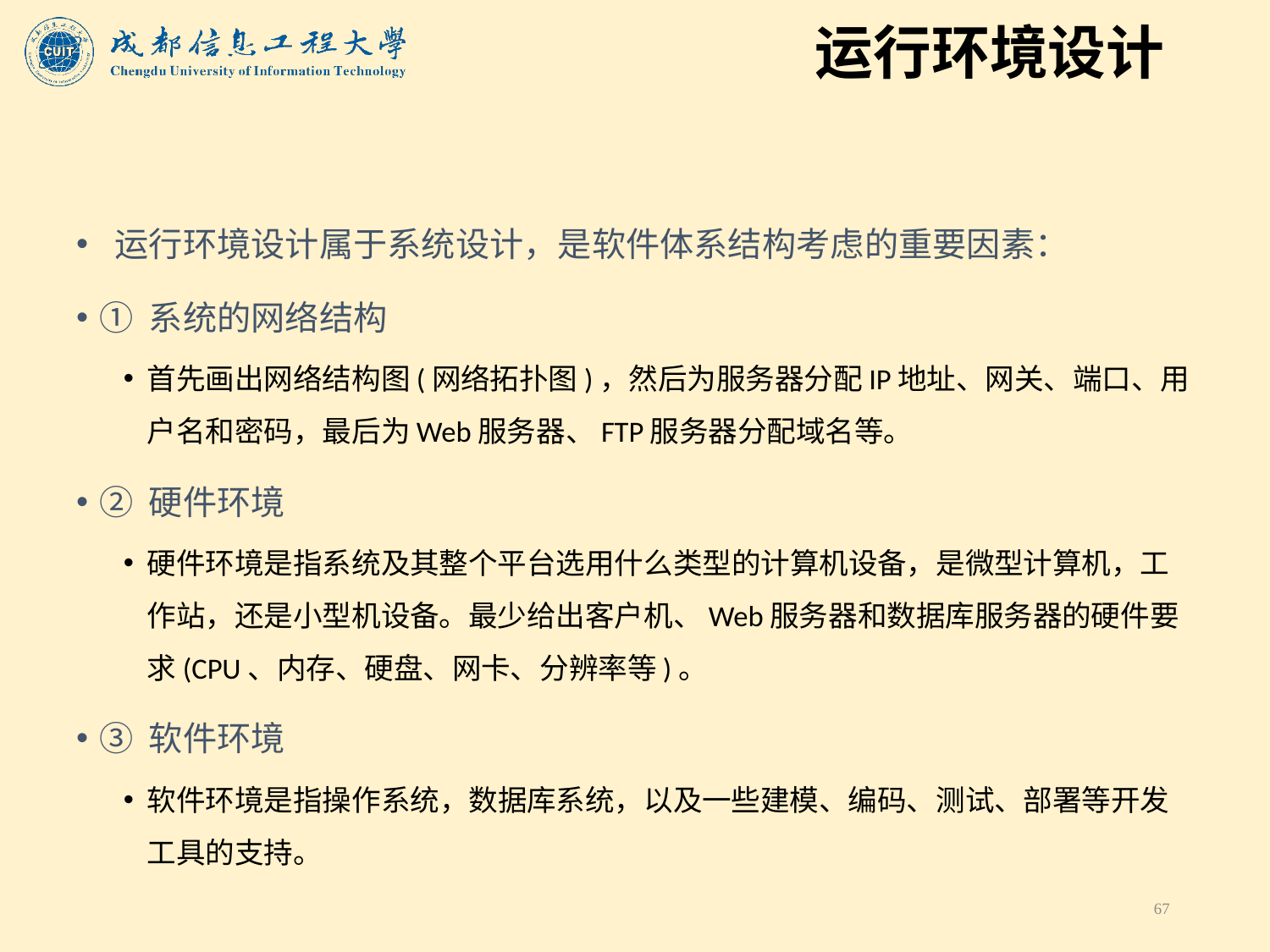

# 运行环境设计
 运行环境设计属于系统设计，是软件体系结构考虑的重要因素：
① 系统的网络结构
首先画出网络结构图(网络拓扑图)，然后为服务器分配IP地址、网关、端口、用户名和密码，最后为Web服务器、FTP服务器分配域名等。
② 硬件环境
硬件环境是指系统及其整个平台选用什么类型的计算机设备，是微型计算机，工作站，还是小型机设备。最少给出客户机、Web服务器和数据库服务器的硬件要求(CPU、内存、硬盘、网卡、分辨率等)。
③ 软件环境
软件环境是指操作系统，数据库系统，以及一些建模、编码、测试、部署等开发工具的支持。
67